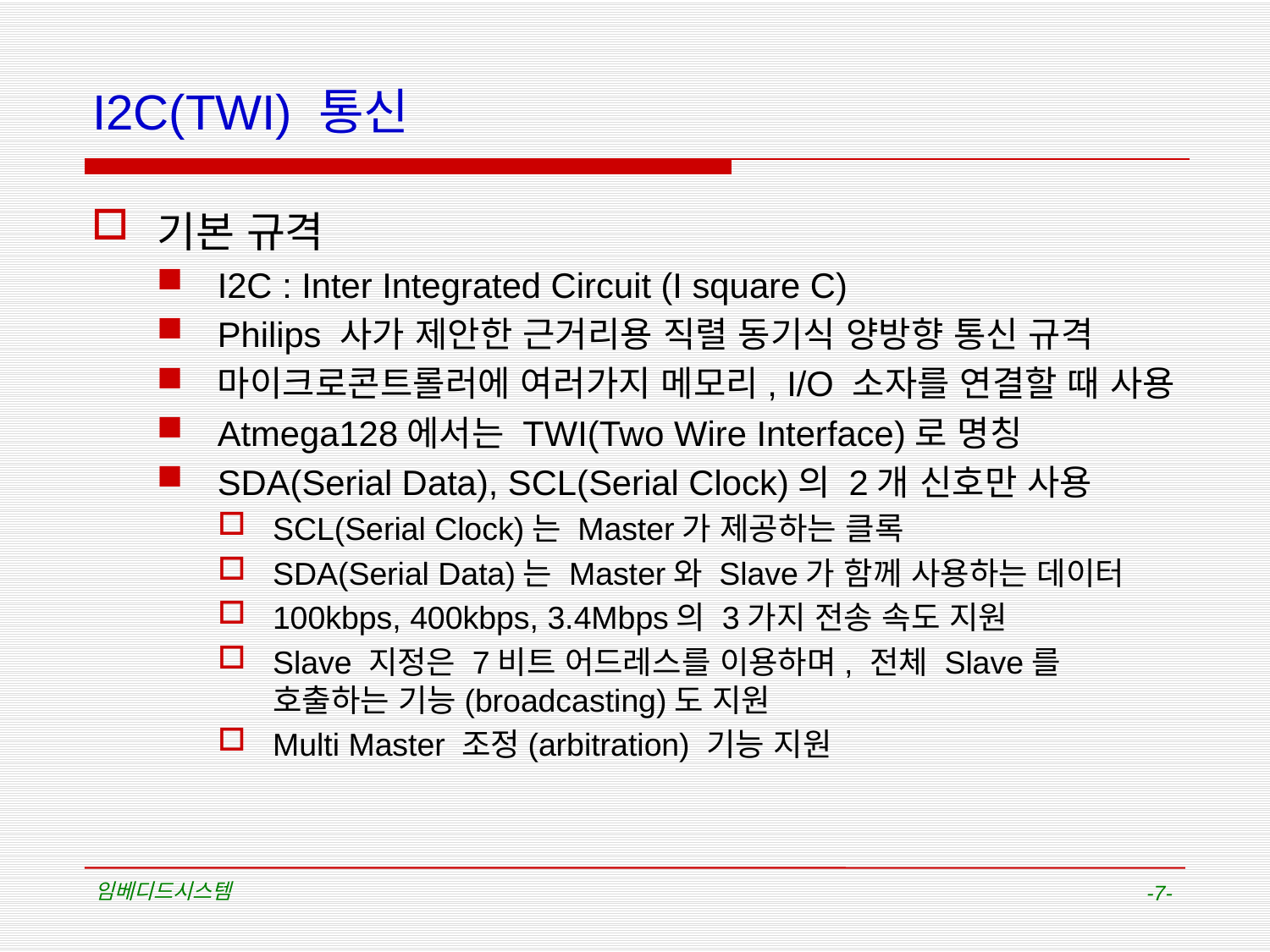

# I2C(TWI) 통신
기본 규격
I2C : Inter Integrated Circuit (I square C)
Philips 사가 제안한 근거리용 직렬 동기식 양방향 통신 규격
마이크로콘트롤러에 여러가지 메모리, I/O 소자를 연결할 때 사용
Atmega128에서는 TWI(Two Wire Interface)로 명칭
SDA(Serial Data), SCL(Serial Clock)의 2개 신호만 사용
SCL(Serial Clock)는 Master가 제공하는 클록
SDA(Serial Data)는 Master와 Slave가 함께 사용하는 데이터
100kbps, 400kbps, 3.4Mbps의 3가지 전송 속도 지원
Slave 지정은 7비트 어드레스를 이용하며, 전체 Slave를 호출하는 기능(broadcasting)도 지원
Multi Master 조정(arbitration) 기능 지원
임베디드시스템
-7-